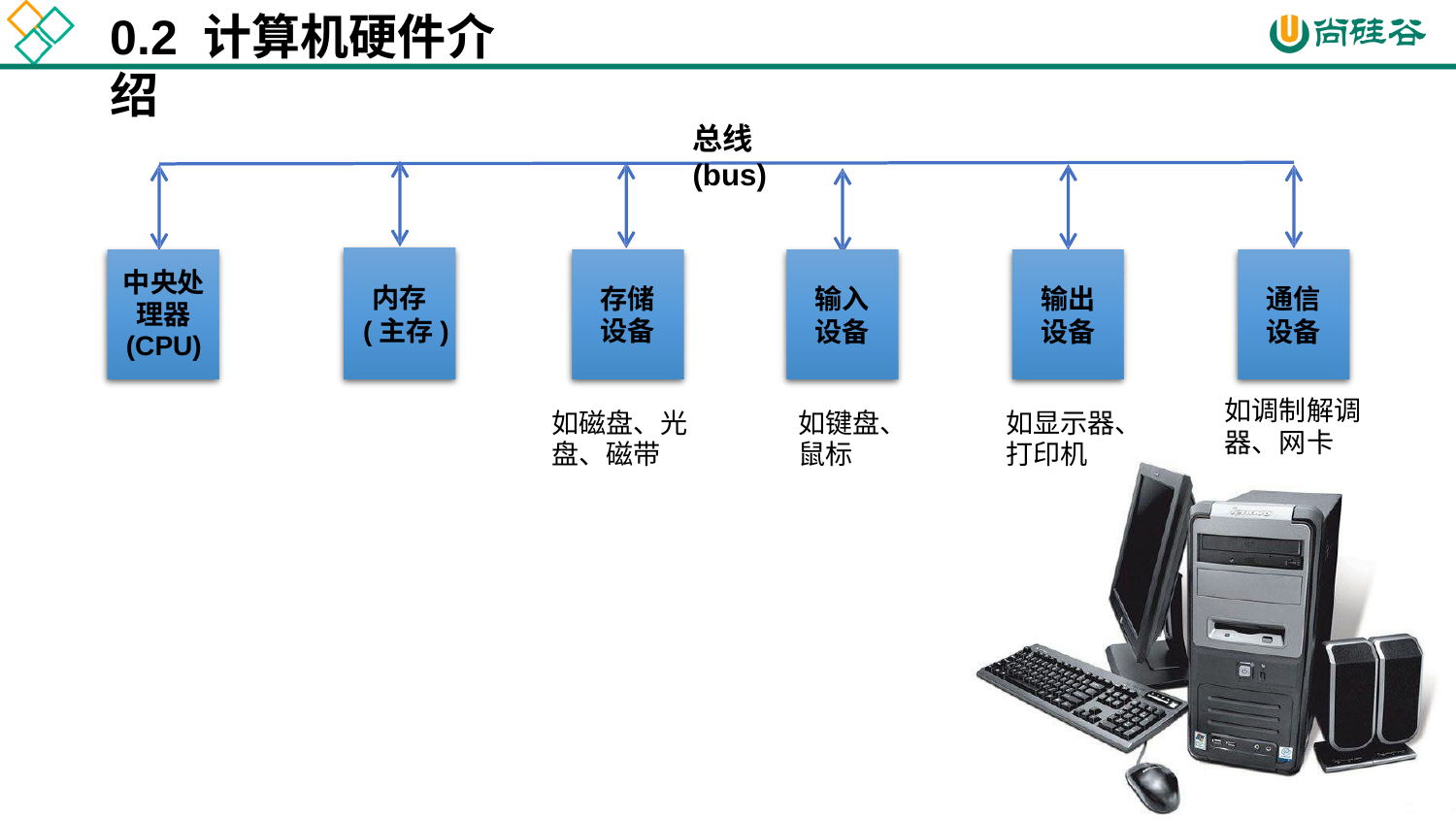

# 0.2 计算机硬件介绍
总线
(bus)

中央处 理器 (CPU)

存储
设备
输出 设备
通信 设备
内存
(主存)
输入 设备
如调制解调 器、网卡
如磁盘、光 盘、磁带
如键盘、 鼠标
如显示器、 打印机